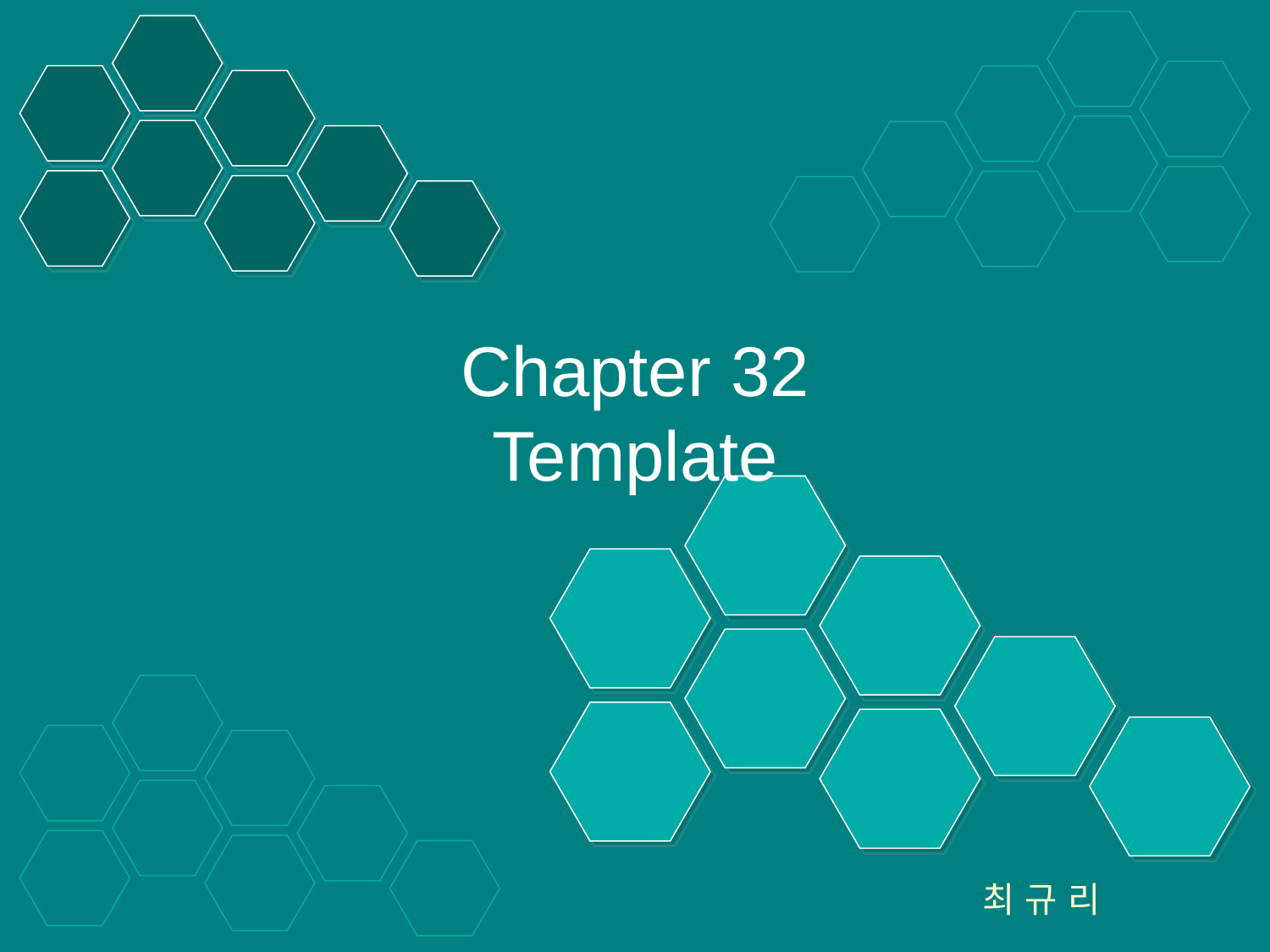

# Chapter 32 Template
최 규 리